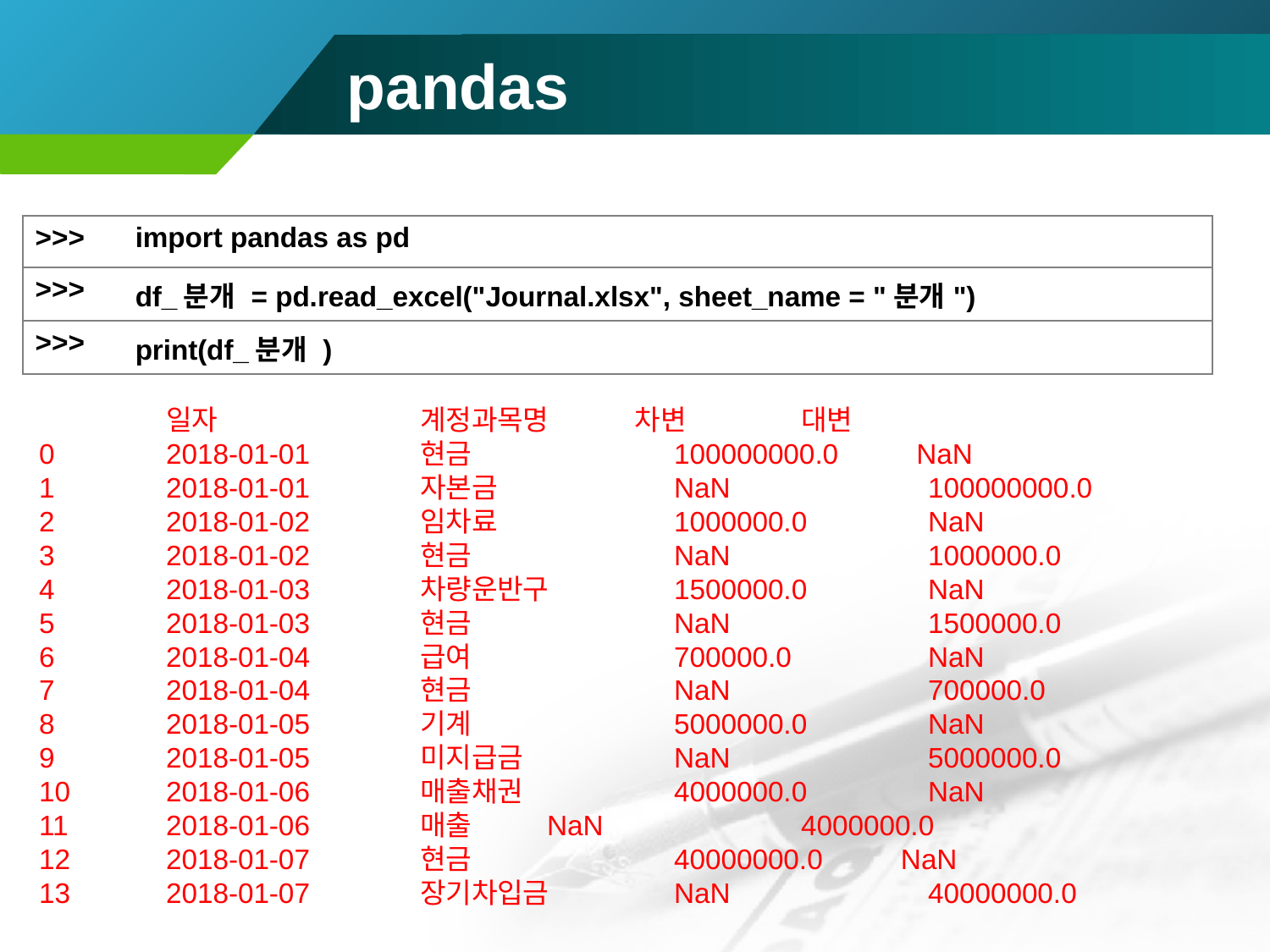

# pandas
| >>> | import pandas as pd |
| --- | --- |
| >>> | df\_분개 = pd.read\_excel("Journal.xlsx", sheet\_name = "분개") |
| >>> | print(df\_분개 ) |
 	일자  		계정과목명           차변           	대변
0  	2018-01-01     	현금  		100000000.0          NaN
1  	2018-01-01   	자본금          	NaN  		100000000.0
2 	2018-01-02    	임차료    		1000000.0          	NaN
3  	2018-01-02     	현금          	NaN    		1000000.0
4  	2018-01-03  	차량운반구    	1500000.0          	NaN
5  	2018-01-03     	현금          	NaN    		1500000.0
6  	2018-01-04     	급여     		700000.0         	NaN
7  	2018-01-04     	현금          	NaN     		700000.0
8  	2018-01-05     	기계    		5000000.0          	NaN
9  	2018-01-05   	미지급금          	NaN    		5000000.0
10 	2018-01-06   	매출채권    	4000000.0          	NaN
11 	2018-01-06     	매출         	NaN    		4000000.0
12 	2018-01-07     	현금   		40000000.0          NaN
13 	2018-01-07  	장기차입금          	NaN   		40000000.0